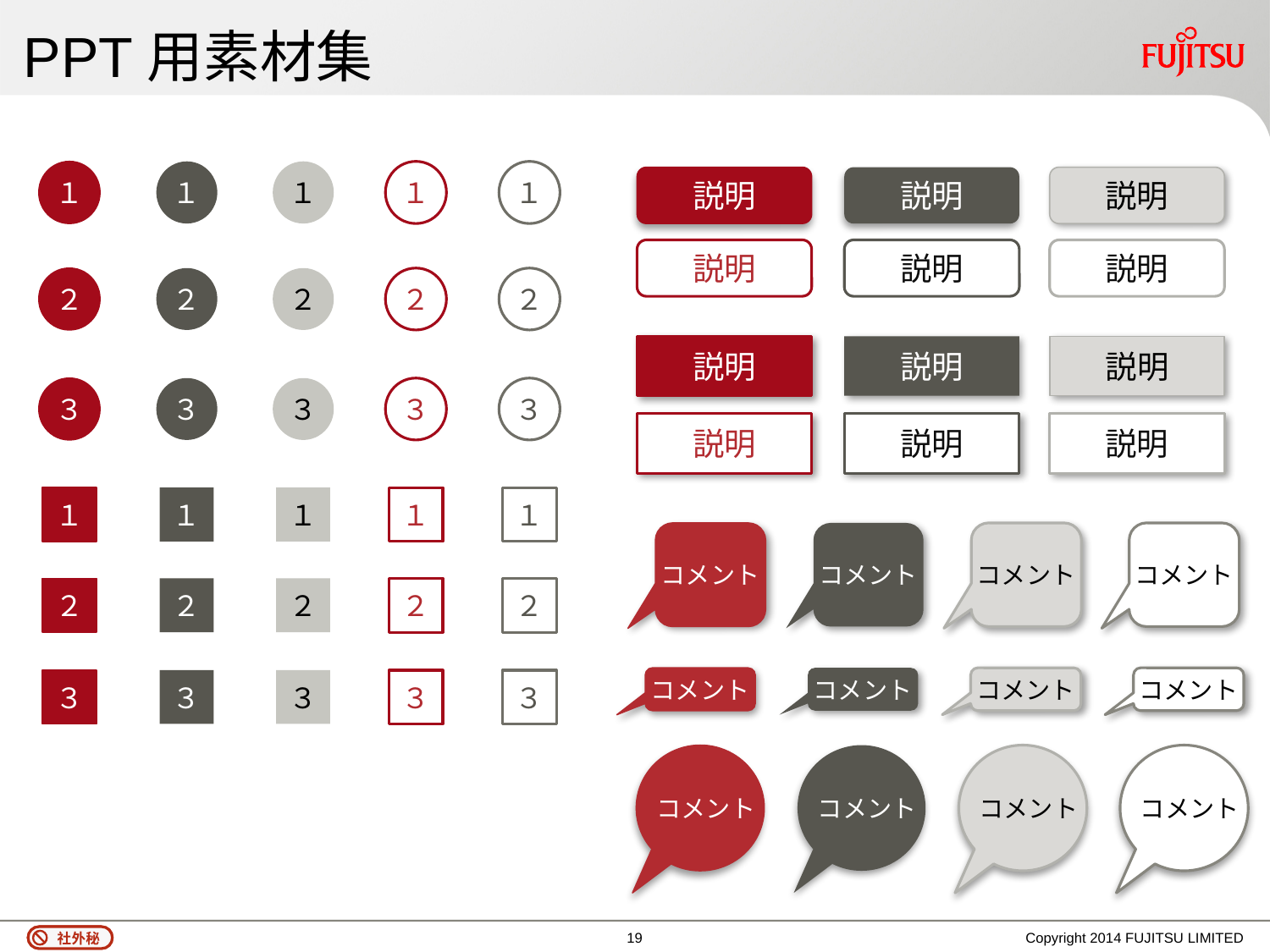

# PPT用素材集
１
１
１
１
１
説明
説明
説明
説明
説明
説明
２
２
２
２
２
説明
説明
説明
３
３
３
３
３
説明
説明
説明
１
１
１
１
１
コメント
コメント
コメント
コメント
２
２
２
２
２
コメント
コメント
コメント
コメント
３
３
３
３
３
 コメント
 コメント
 コメント
 コメント
19
Copyright 2014 FUJITSU LIMITED